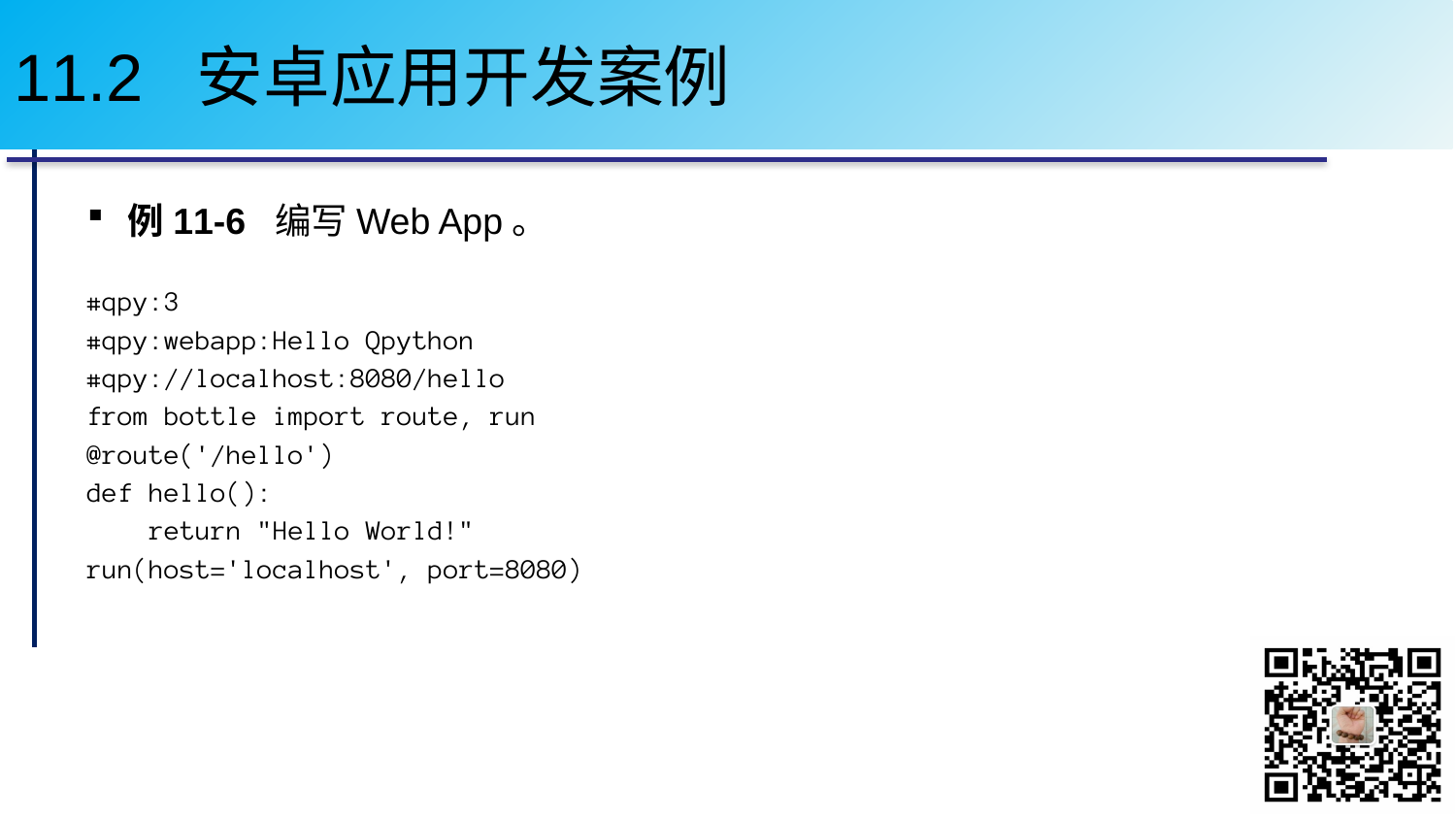

# 11.2  安卓应用开发案例
例11-6  编写Web App。

#qpy:3
#qpy:webapp:Hello Qpython
#qpy://localhost:8080/hello
from bottle import route, run
@route('/hello')
def hello():
    return "Hello World!"
run(host='localhost', port=8080)